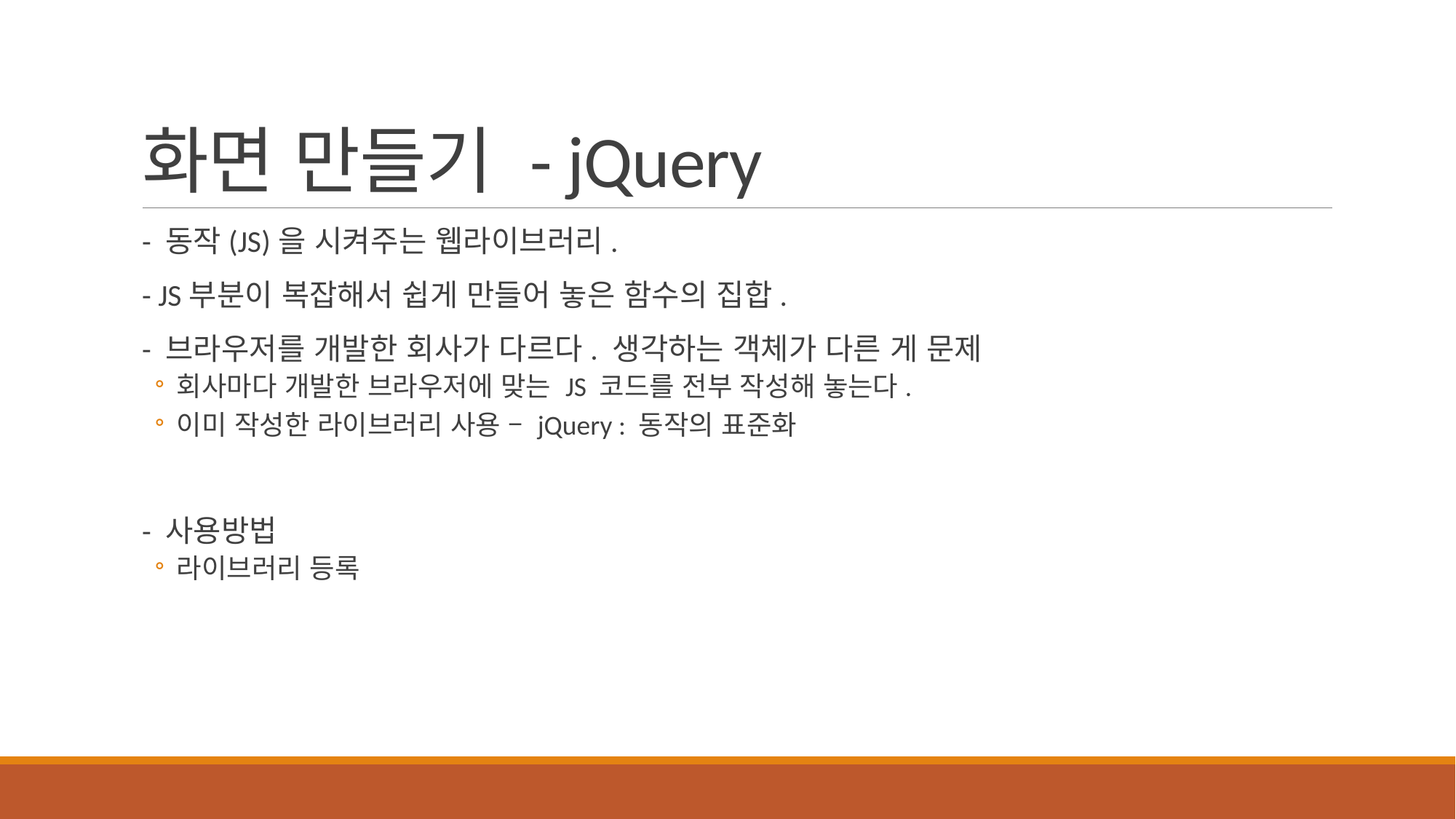

# 화면 만들기 - jQuery
- 동작(JS)을 시켜주는 웹라이브러리.
- JS부분이 복잡해서 쉽게 만들어 놓은 함수의 집합.
- 브라우저를 개발한 회사가 다르다. 생각하는 객체가 다른 게 문제
회사마다 개발한 브라우저에 맞는 JS 코드를 전부 작성해 놓는다.
이미 작성한 라이브러리 사용 – jQuery : 동작의 표준화

- 사용방법
라이브러리 등록